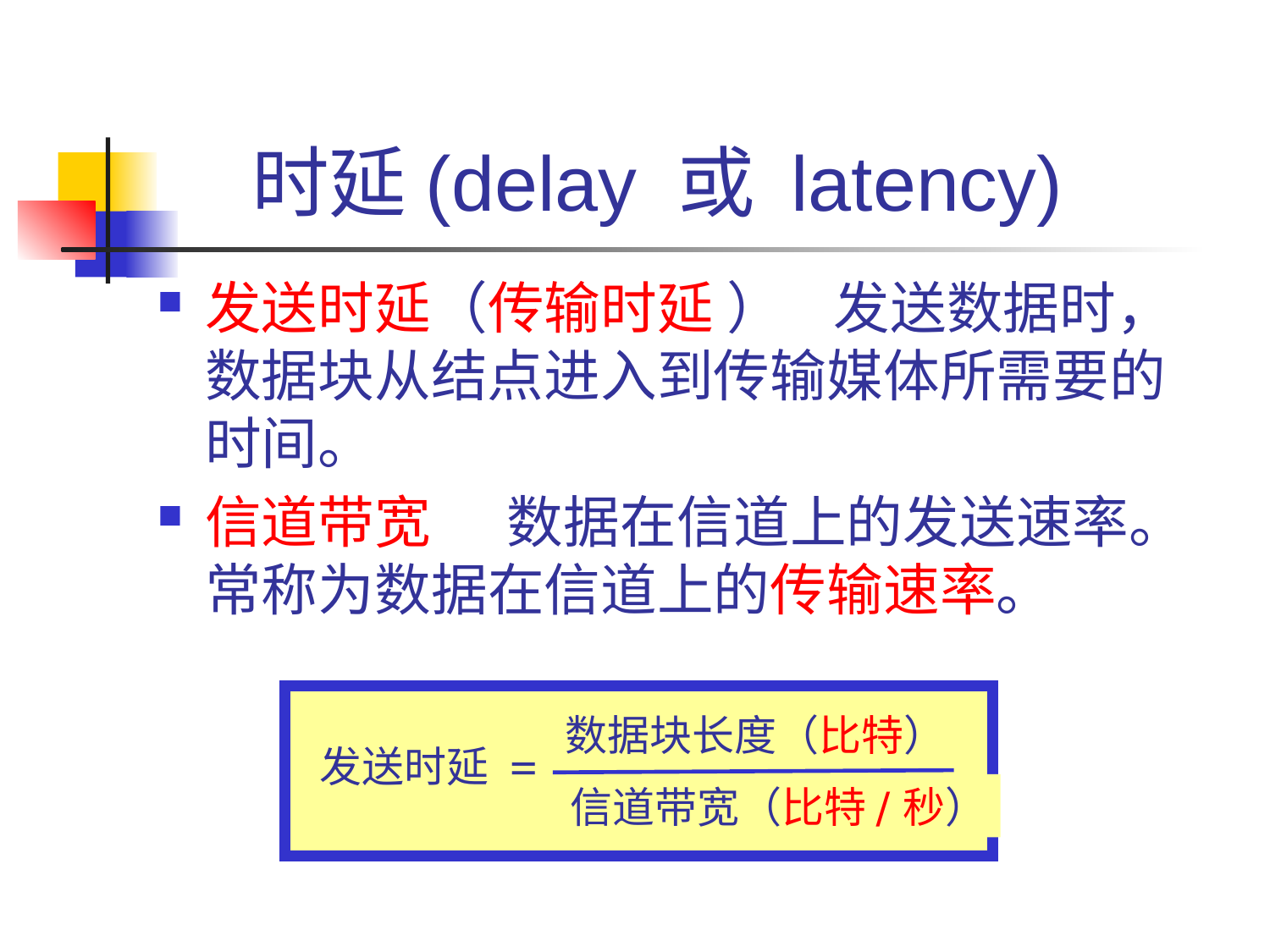

# 时延(delay 或 latency)
发送时延（传输时延 ）    发送数据时，数据块从结点进入到传输媒体所需要的时间。
信道带宽      数据在信道上的发送速率。常称为数据在信道上的传输速率。

数据块长度（比特）
发送时延 =

信道带宽（比特/秒）